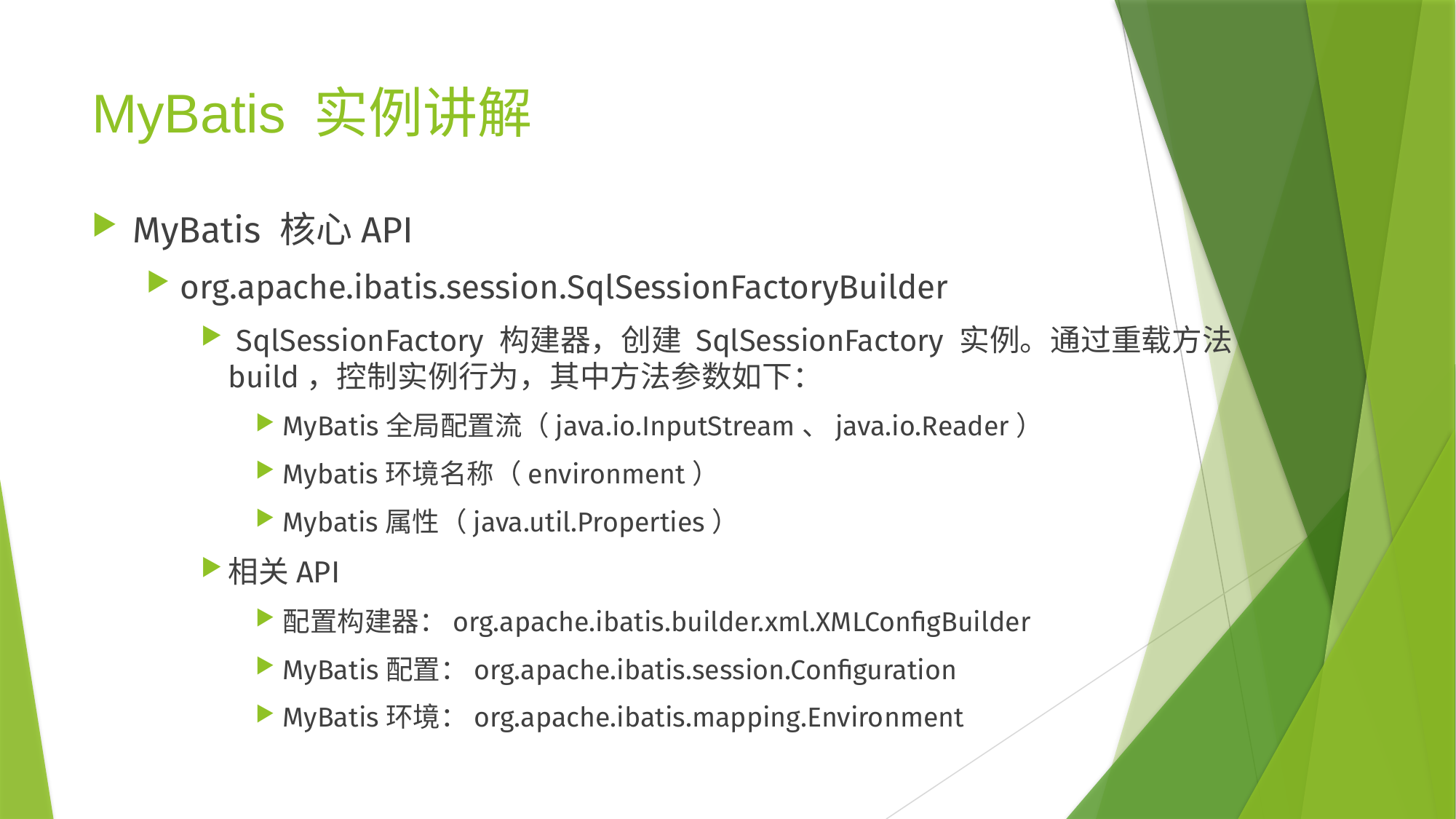

# MyBatis 实例讲解
MyBatis 核心API
org.apache.ibatis.session.SqlSessionFactoryBuilder
 SqlSessionFactory 构建器，创建 SqlSessionFactory 实例。通过重载方法build，控制实例行为，其中方法参数如下：
MyBatis全局配置流（java.io.InputStream、java.io.Reader）
Mybatis环境名称（environment）
Mybatis属性（java.util.Properties）
相关API
配置构建器：org.apache.ibatis.builder.xml.XMLConfigBuilder
MyBatis配置：org.apache.ibatis.session.Configuration
MyBatis环境：org.apache.ibatis.mapping.Environment